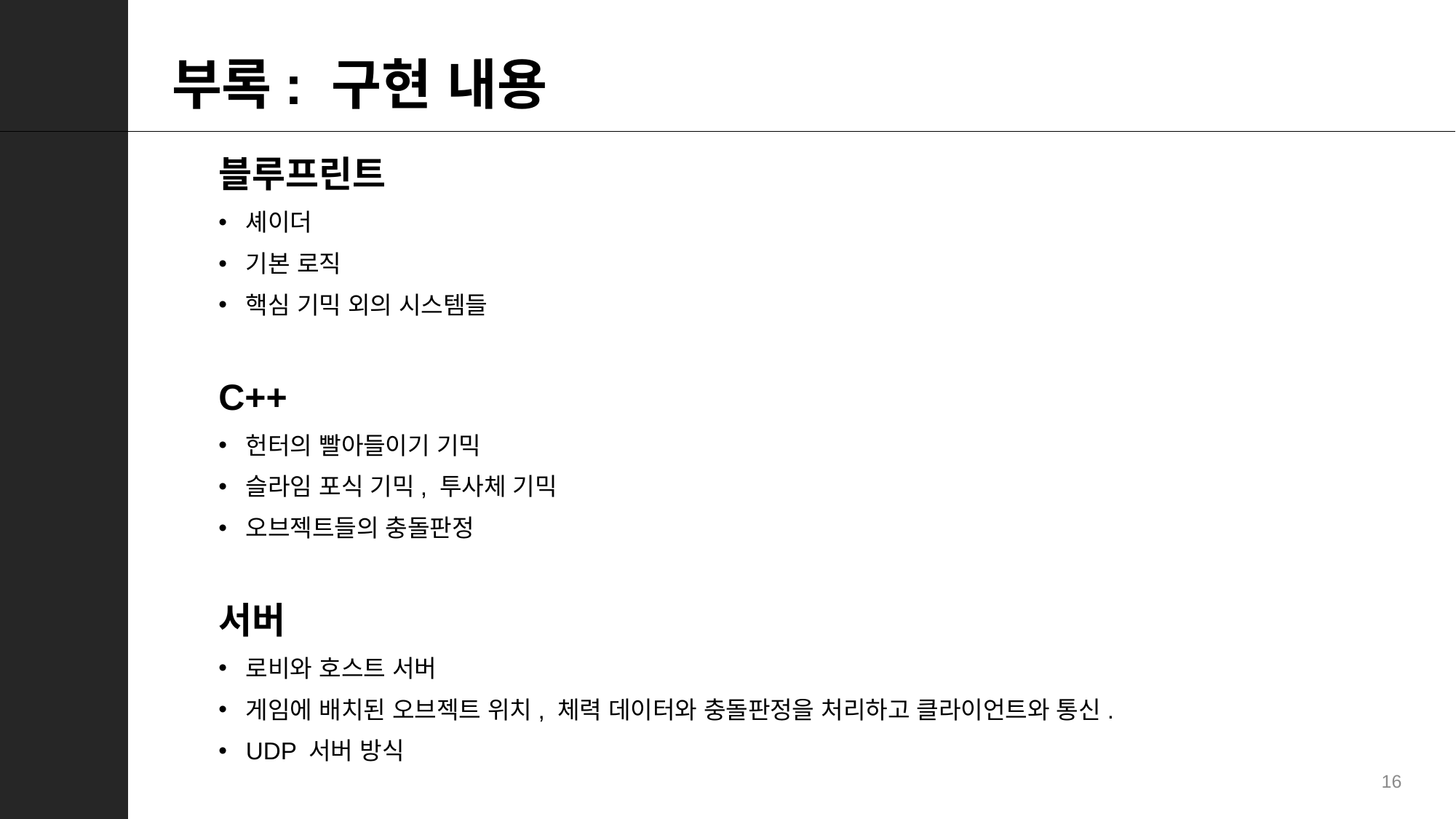

# 부록: 구현 내용
블루프린트
셰이더
기본 로직
핵심 기믹 외의 시스템들

C++
헌터의 빨아들이기 기믹
슬라임 포식 기믹, 투사체 기믹
오브젝트들의 충돌판정

서버
로비와 호스트 서버
게임에 배치된 오브젝트 위치, 체력 데이터와 충돌판정을 처리하고 클라이언트와 통신.
UDP 서버 방식

16